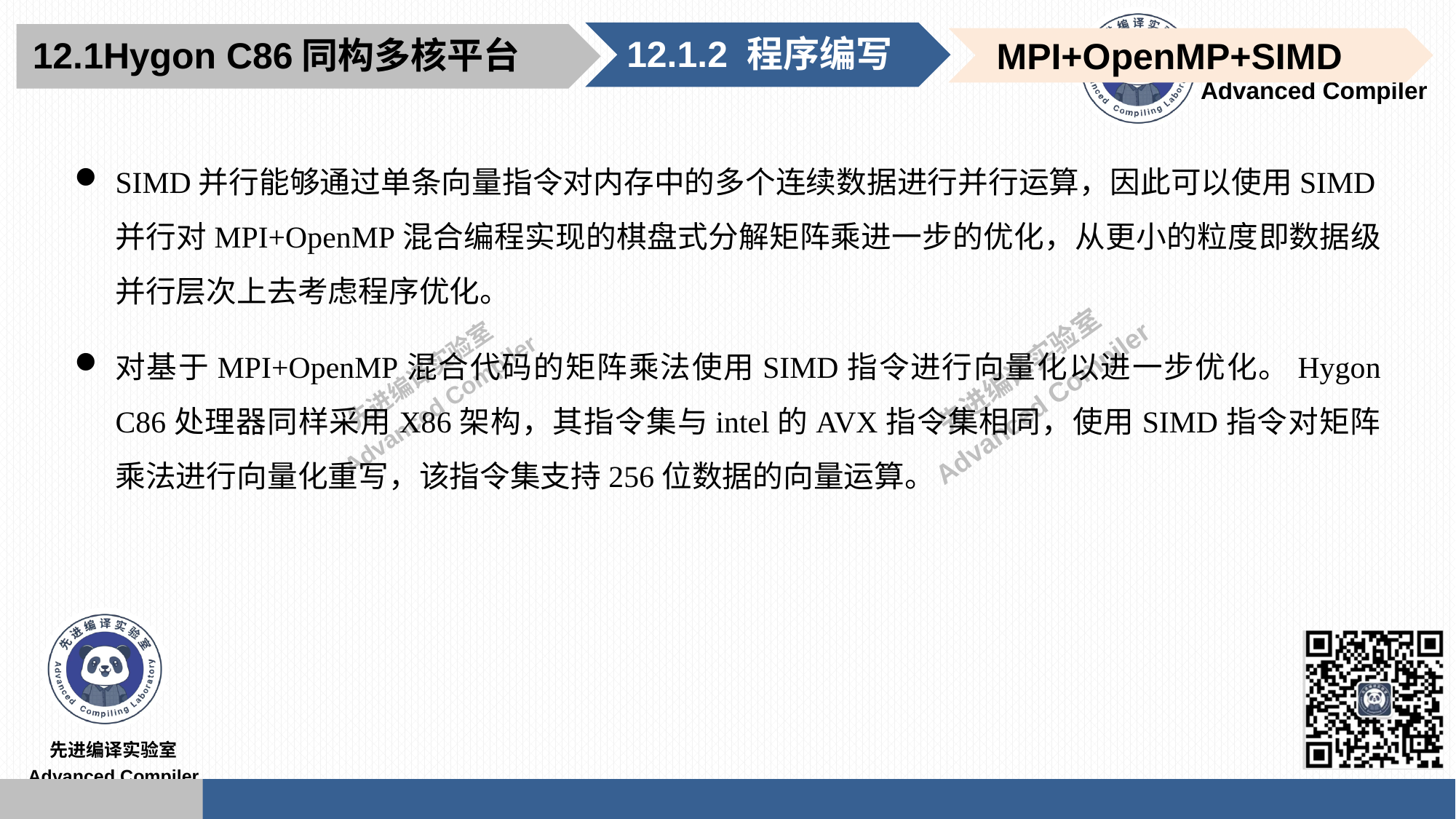

12.1.2 程序编写

12.1Hygon C86同构多核平台
 MPI+OpenMP+SIMD
SIMD并行能够通过单条向量指令对内存中的多个连续数据进行并行运算，因此可以使用SIMD并行对MPI+OpenMP混合编程实现的棋盘式分解矩阵乘进一步的优化，从更小的粒度即数据级并行层次上去考虑程序优化。
对基于MPI+OpenMP混合代码的矩阵乘法使用SIMD指令进行向量化以进一步优化。Hygon C86处理器同样采用X86架构，其指令集与intel的AVX指令集相同，使用SIMD指令对矩阵乘法进行向量化重写，该指令集支持256位数据的向量运算。